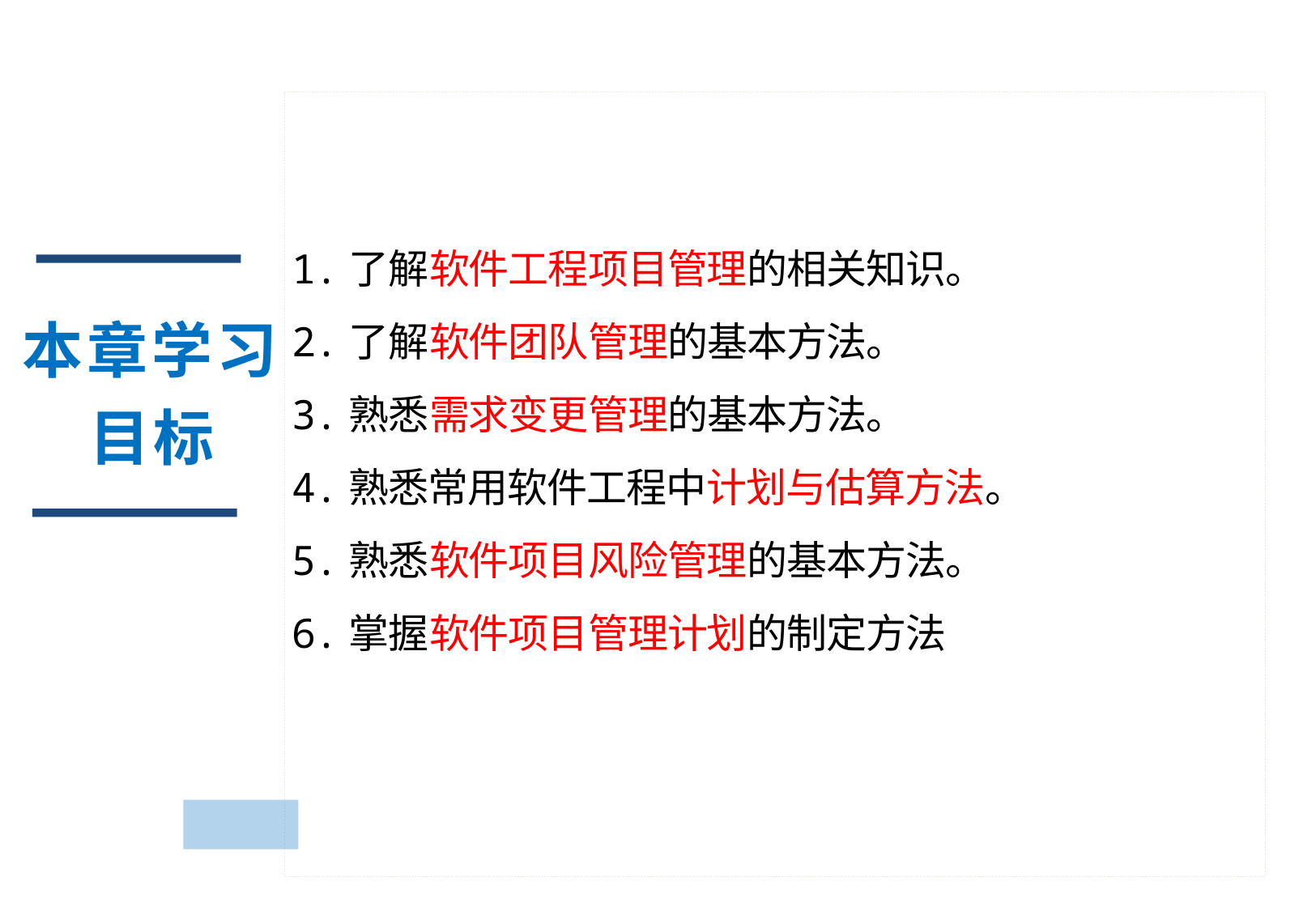

1.了解软件工程项目管理的相关知识。
2.了解软件团队管理的基本方法。
3.熟悉需求变更管理的基本方法。
4.熟悉常用软件工程中计划与估算方法。
5.熟悉软件项目风险管理的基本方法。
6.掌握软件项目管理计划的制定方法

本章学习目标